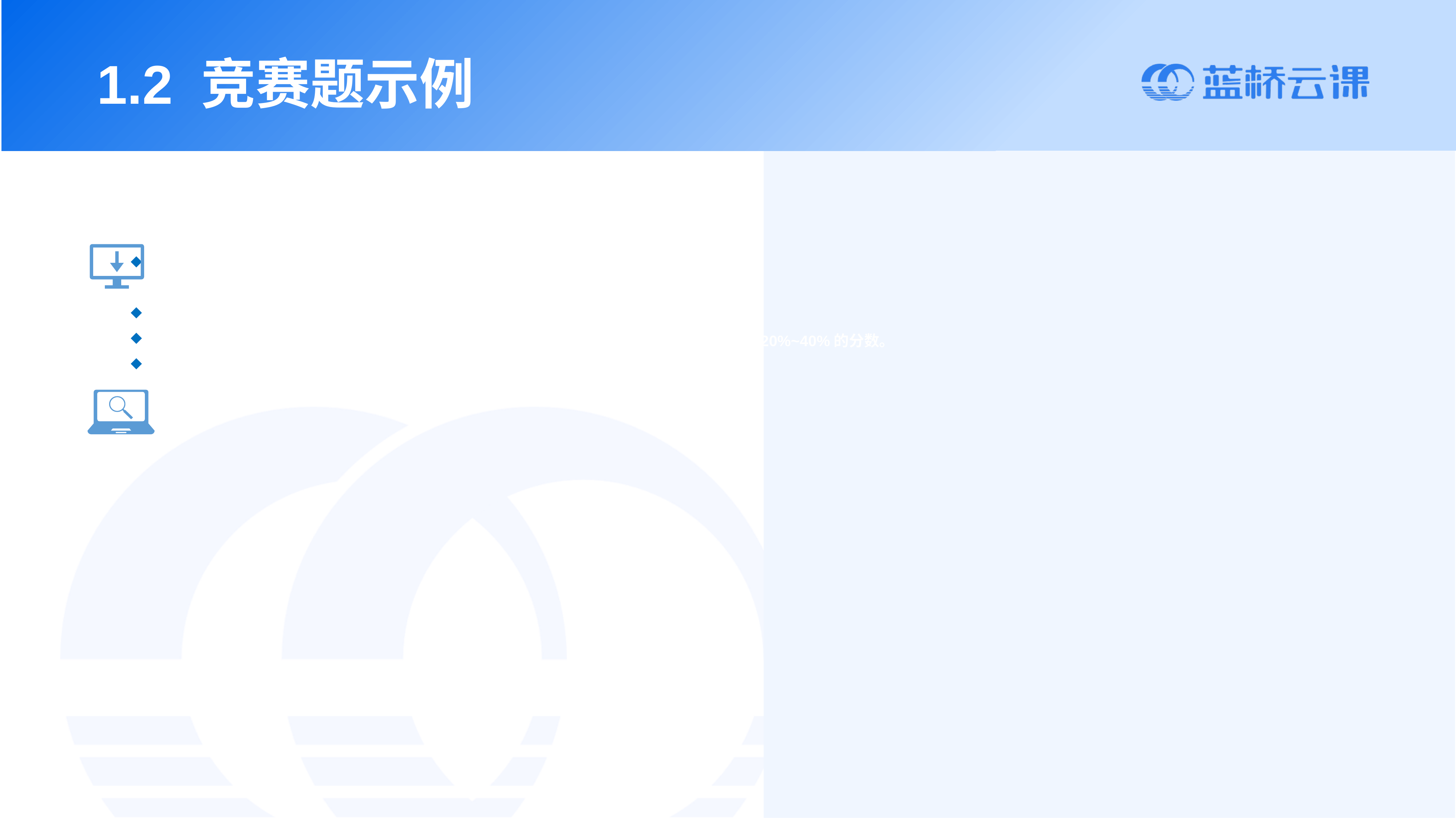

1.2 竞赛题示例
     结果填空
把答案直接通过网页提交，不要书写多余的内容。填空题每题5分。
     程序设计
每道题目多个测试数据，20%~40%是弱测试数据，其他是强测试数据。
题量大、时间紧张，难题往往不会做或来不及用高效算法编码，此时可以用暴力方法编程得20%~40%的分数。
程序设计题每题10~25分。